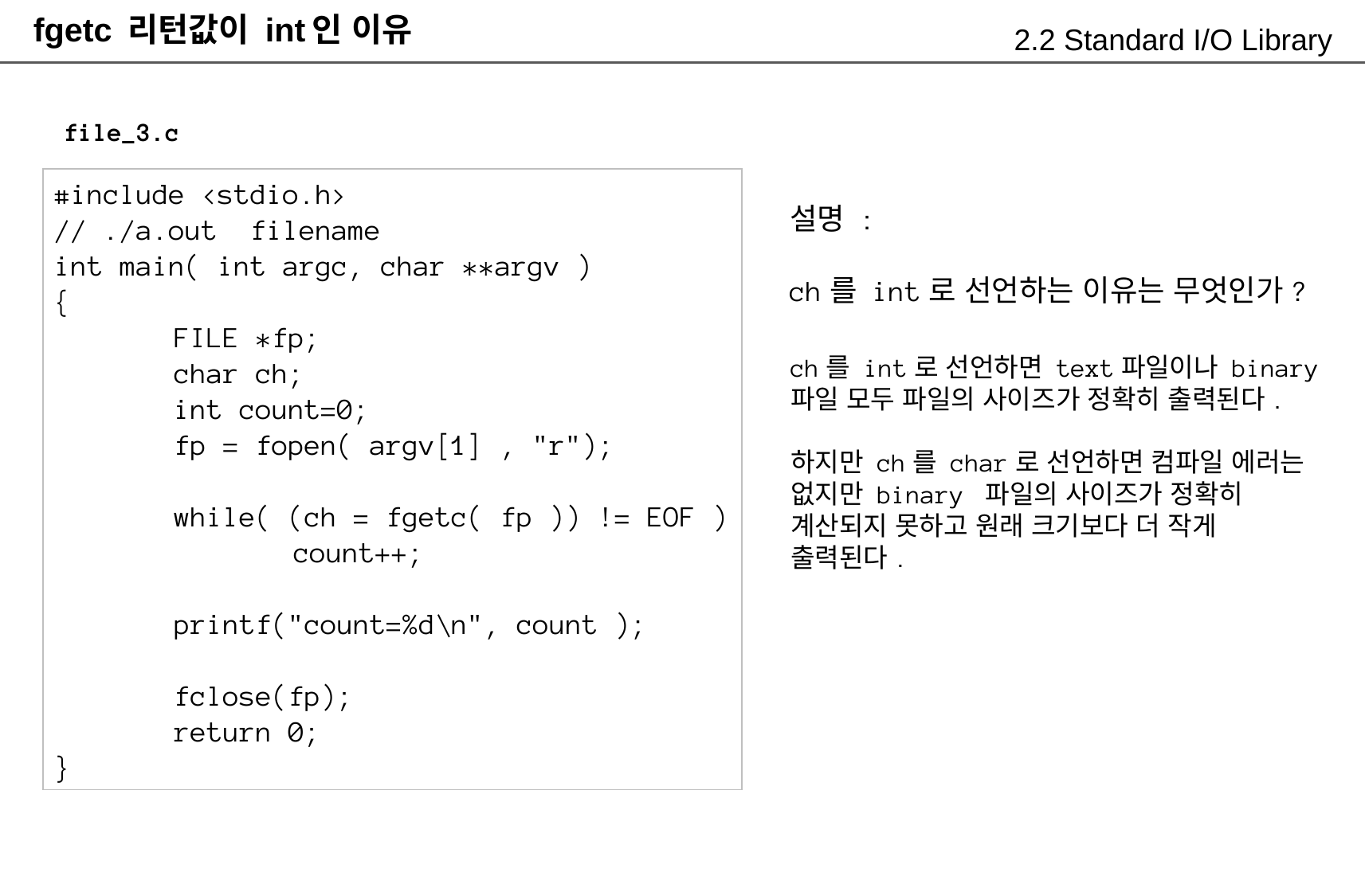

# fgetc 리턴값이 int인 이유
2.2 Standard I/O Library
file_3.c
#include <stdio.h>
// ./a.out  filename
int main( int argc, char **argv )
{
	FILE *fp;
	char ch;
	int count=0;
	fp = fopen( argv[1] , "r");

	while( (ch = fgetc( fp )) != EOF )
		count++;

	printf("count=%d\n", count );

	fclose(fp);
	return 0;
}
설명 :

ch를 int로 선언하는 이유는 무엇인가?
ch를 int로 선언하면 text파일이나 binary
파일 모두 파일의 사이즈가 정확히 출력된다.

하지만 ch를 char로 선언하면 컴파일 에러는
없지만 binary 파일의 사이즈가 정확히
계산되지 못하고 원래 크기보다 더 작게
출력된다.